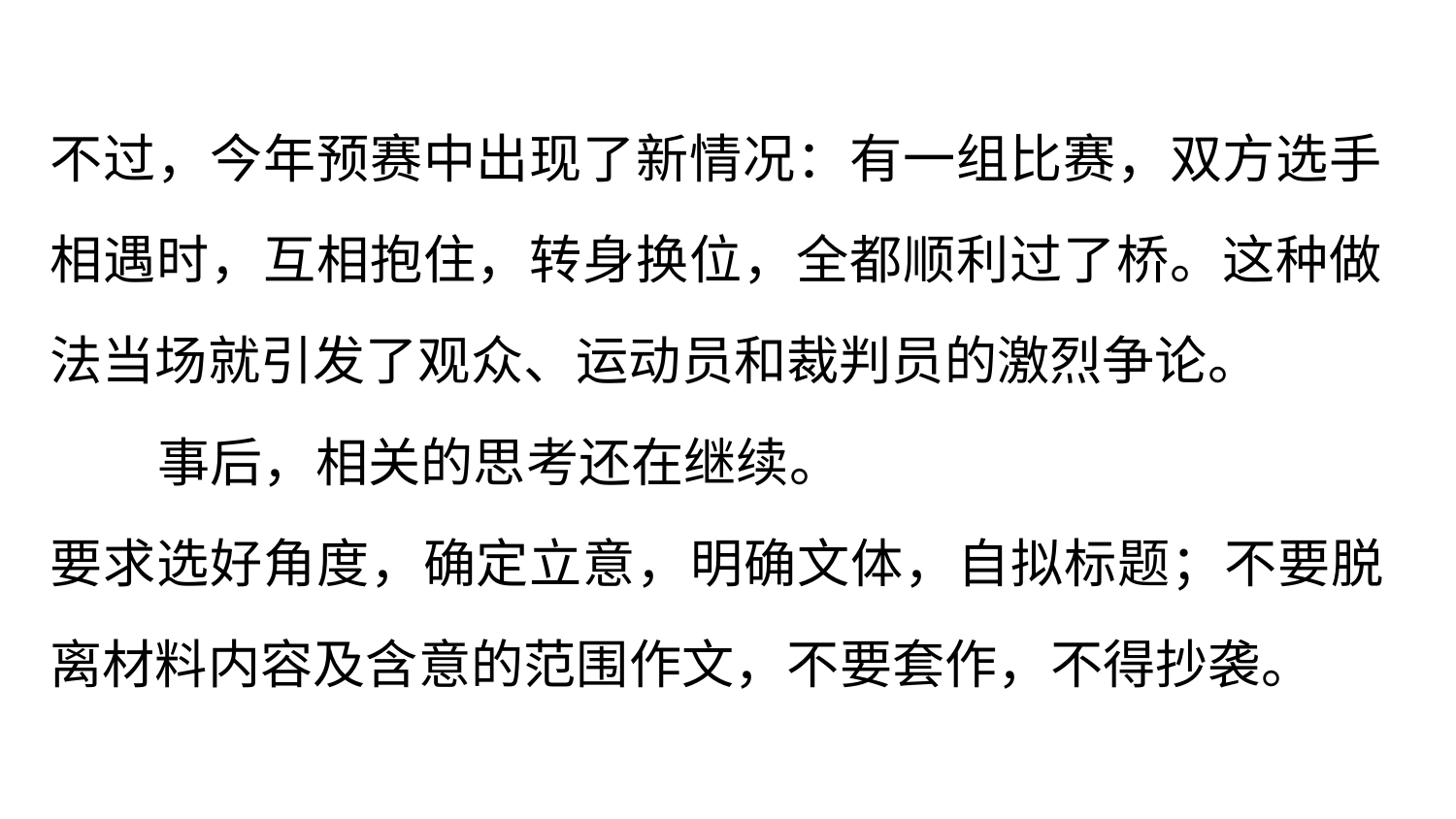

不过，今年预赛中出现了新情况：有一组比赛，双方选手相遇时，互相抱住，转身换位，全都顺利过了桥。这种做法当场就引发了观众、运动员和裁判员的激烈争论。
        事后，相关的思考还在继续。
要求选好角度，确定立意，明确文体，自拟标题；不要脱离材料内容及含意的范围作文，不要套作，不得抄袭。